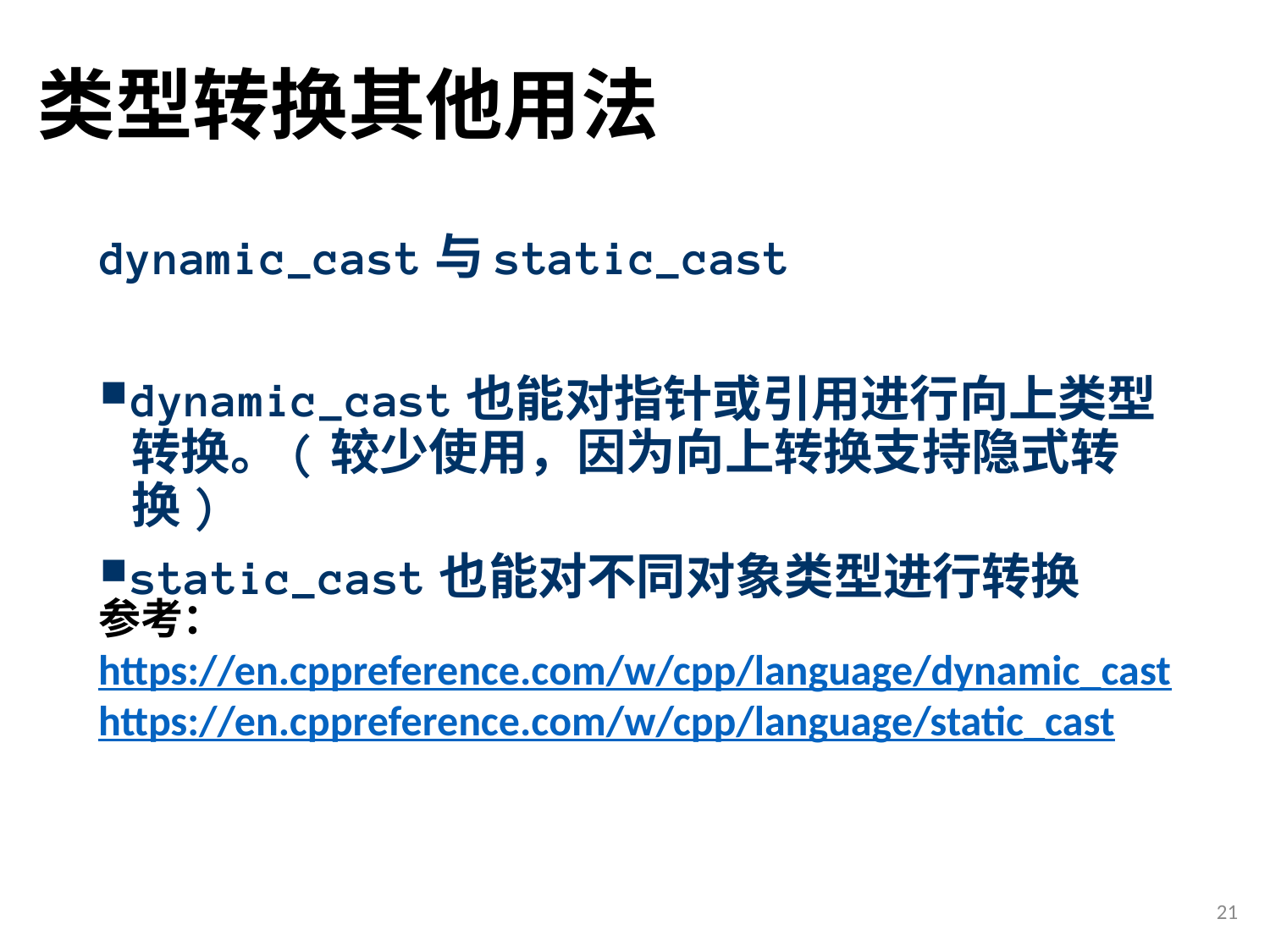

# 类型转换其他用法
dynamic_cast与static_cast

dynamic_cast也能对指针或引用进行向上类型转换。(较少使用，因为向上转换支持隐式转换)
static_cast也能对不同对象类型进行转换
参考：
https://en.cppreference.com/w/cpp/language/dynamic_cast
https://en.cppreference.com/w/cpp/language/static_cast

21